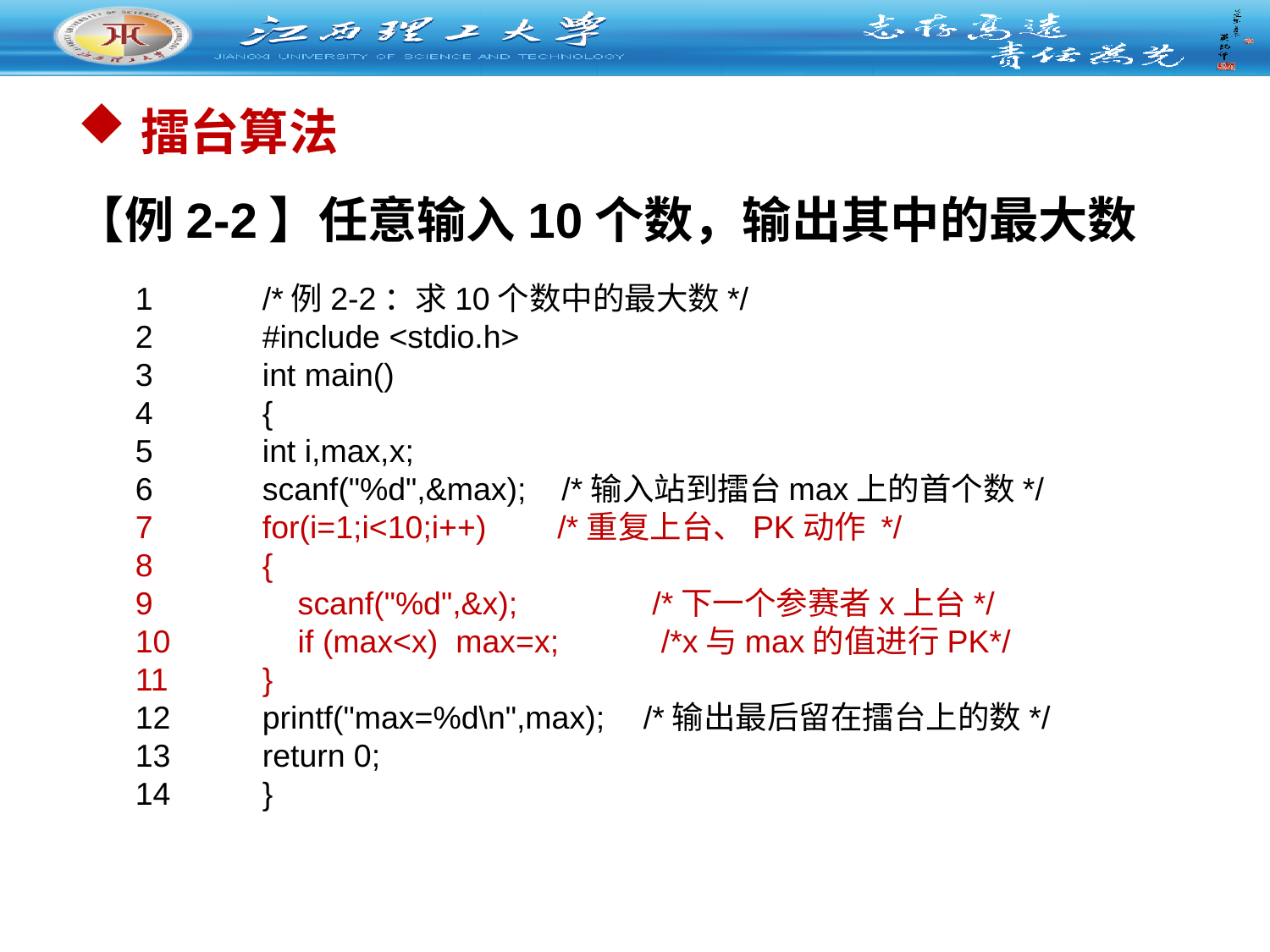

擂台算法
【例2-2】任意输入10个数，输出其中的最大数
1	/*例2-2：求10个数中的最大数*/
2	#include <stdio.h>
3	int main()
4	{
5	int i,max,x;
6	scanf("%d",&max);    /*输入站到擂台max上的首个数*/
7	for(i=1;i<10;i++)        /*重复上台、PK动作 */
8	{
9	    scanf("%d",&x);  	 /*下一个参赛者x上台*/
10	    if (max<x)  max=x;	  /*x与max的值进行PK*/
11	}
12	printf("max=%d\n",max);	/*输出最后留在擂台上的数*/
13	return 0;
14	}